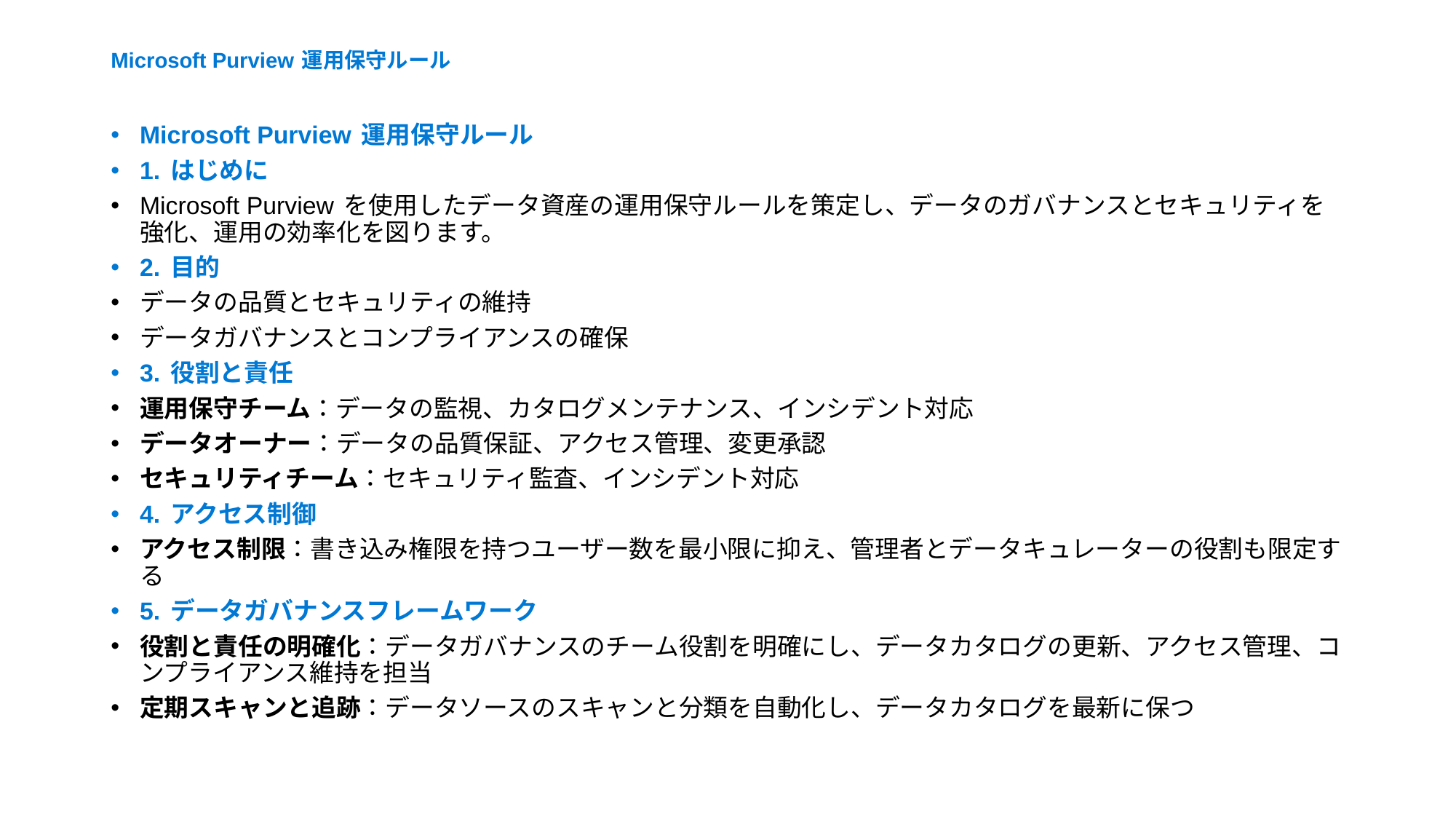

# Microsoft Purview 運用保守ルール
Microsoft Purview 運用保守ルール
1. はじめに
Microsoft Purview を使用したデータ資産の運用保守ルールを策定し、データのガバナンスとセキュリティを強化、運用の効率化を図ります。
2. 目的
データの品質とセキュリティの維持
データガバナンスとコンプライアンスの確保
3. 役割と責任
運用保守チーム：データの監視、カタログメンテナンス、インシデント対応
データオーナー：データの品質保証、アクセス管理、変更承認
セキュリティチーム：セキュリティ監査、インシデント対応
4. アクセス制御
アクセス制限：書き込み権限を持つユーザー数を最小限に抑え、管理者とデータキュレーターの役割も限定する
5. データガバナンスフレームワーク
役割と責任の明確化：データガバナンスのチーム役割を明確にし、データカタログの更新、アクセス管理、コンプライアンス維持を担当
定期スキャンと追跡：データソースのスキャンと分類を自動化し、データカタログを最新に保つ